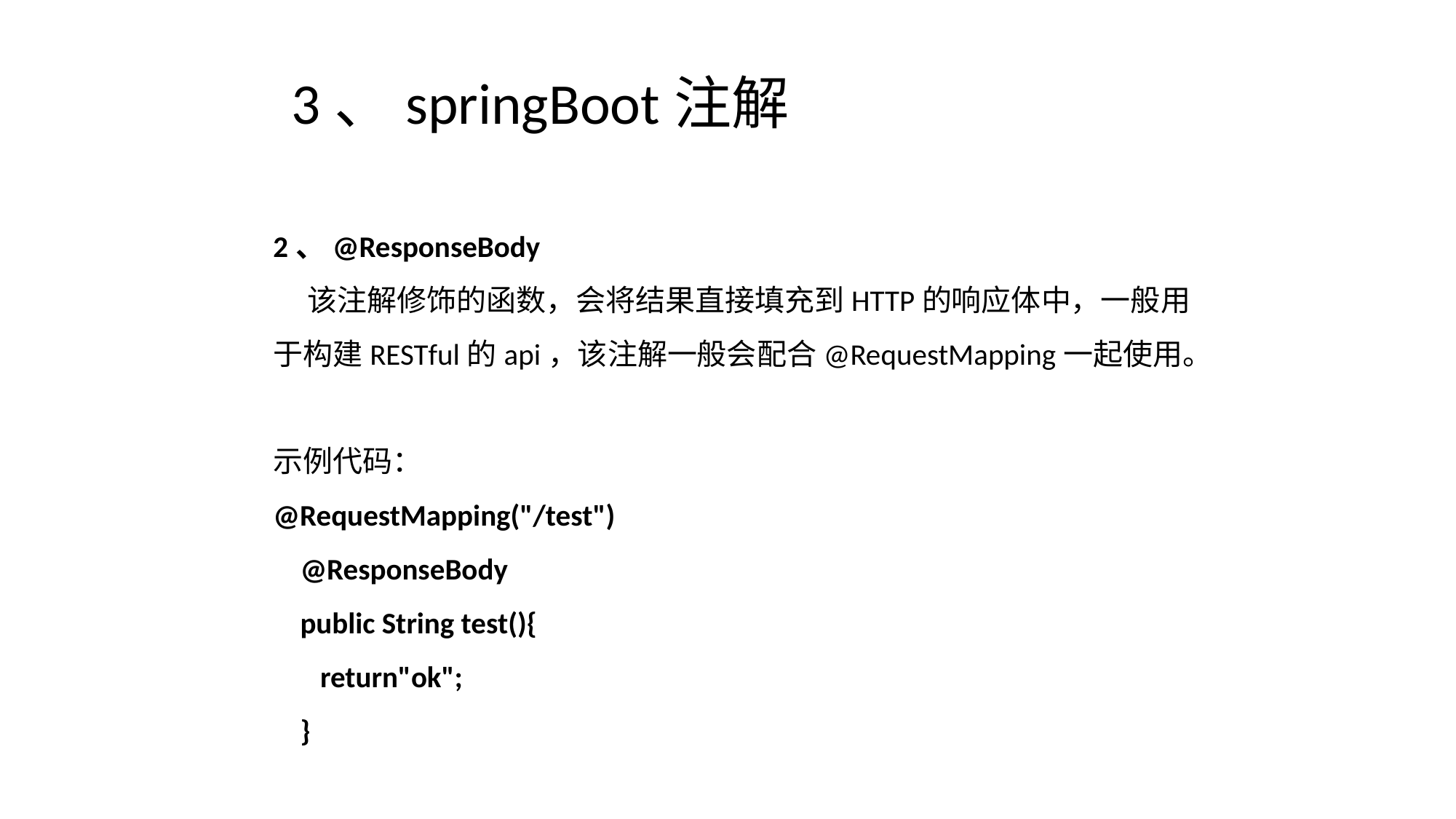

# 3、springBoot注解
2、@ResponseBody
    该注解修饰的函数，会将结果直接填充到HTTP的响应体中，一般用于构建RESTful的api，该注解一般会配合@RequestMapping一起使用。

示例代码：
@RequestMapping("/test")
    @ResponseBody
    public String test(){
       return"ok";
    }